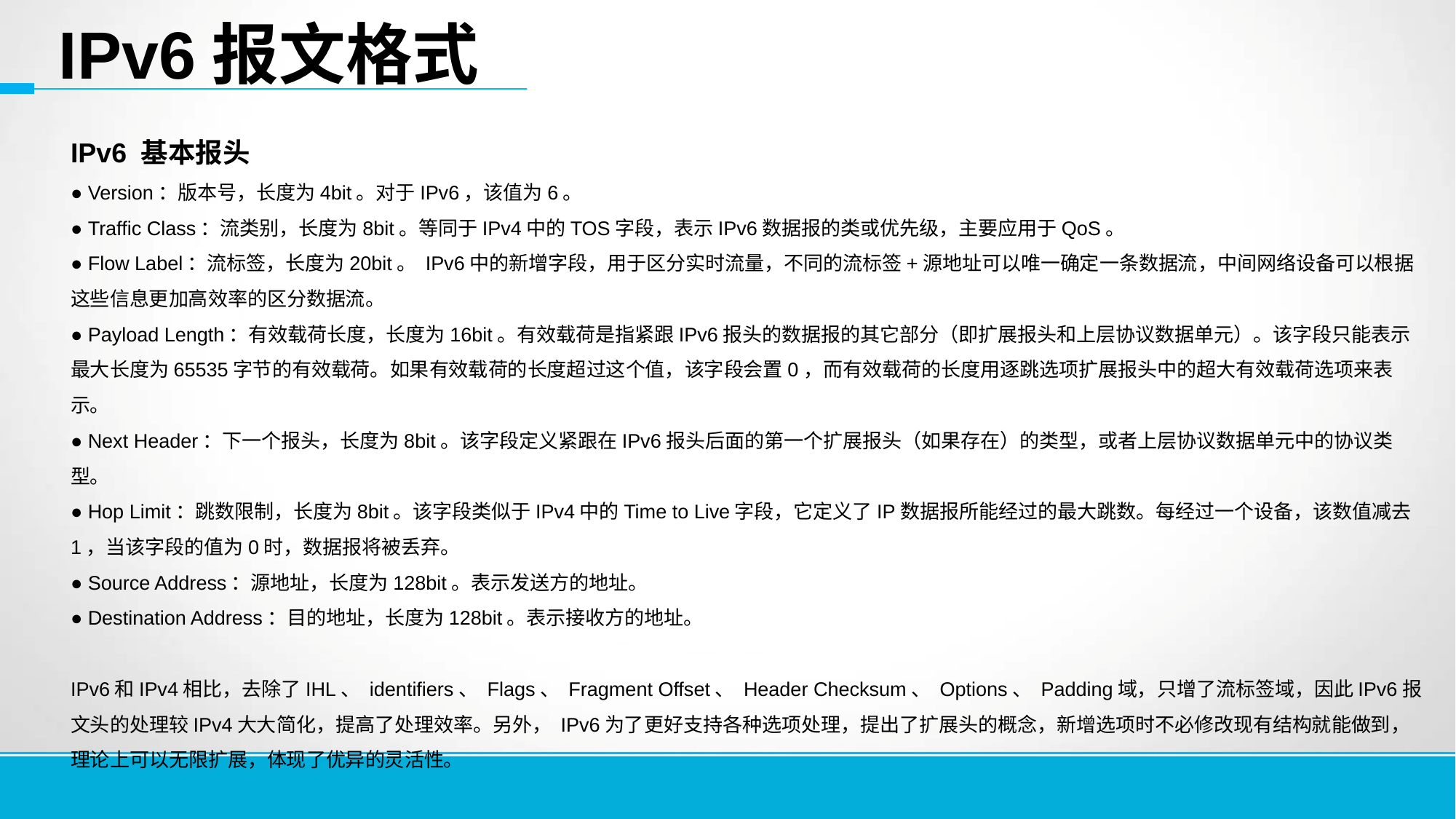

IPv6报文格式
IPv6 基本报头
● Version：版本号，长度为4bit。对于IPv6，该值为6。
● Traffic Class：流类别，长度为8bit。等同于IPv4中的TOS字段，表示IPv6数据报的类或优先级，主要应用于QoS。
● Flow Label：流标签，长度为20bit。 IPv6中的新增字段，用于区分实时流量，不同的流标签+源地址可以唯一确定一条数据流，中间网络设备可以根据这些信息更加高效率的区分数据流。
● Payload Length：有效载荷长度，长度为16bit。有效载荷是指紧跟IPv6报头的数据报的其它部分（即扩展报头和上层协议数据单元）。该字段只能表示最大长度为65535字节的有效载荷。如果有效载荷的长度超过这个值，该字段会置0，而有效载荷的长度用逐跳选项扩展报头中的超大有效载荷选项来表示。
● Next Header：下一个报头，长度为8bit。该字段定义紧跟在IPv6报头后面的第一个扩展报头（如果存在）的类型，或者上层协议数据单元中的协议类型。
● Hop Limit：跳数限制，长度为8bit。该字段类似于IPv4中的Time to Live字段，它定义了IP数据报所能经过的最大跳数。每经过一个设备，该数值减去1，当该字段的值为0时，数据报将被丢弃。
● Source Address：源地址，长度为128bit。表示发送方的地址。
● Destination Address：目的地址，长度为128bit。表示接收方的地址。

IPv6和IPv4相比，去除了IHL、 identifiers、 Flags、 Fragment Offset、 Header Checksum、 Options、 Padding域，只增了流标签域，因此IPv6报文头的处理较IPv4大大简化，提高了处理效率。另外， IPv6为了更好支持各种选项处理，提出了扩展头的概念，新增选项时不必修改现有结构就能做到，理论上可以无限扩展，体现了优异的灵活性。